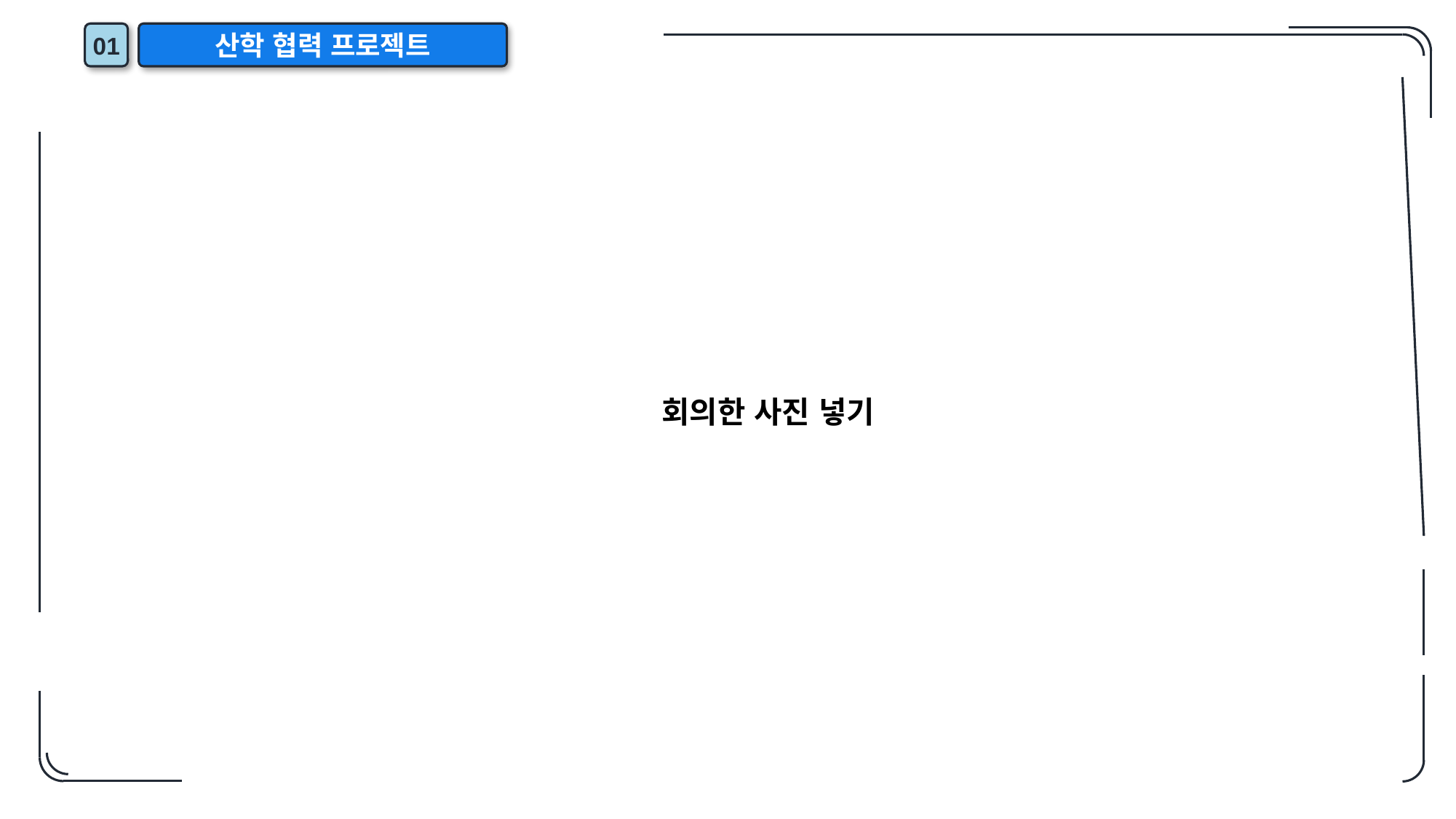

01
산학 협력 프로젝트

회의한 사진 넣기